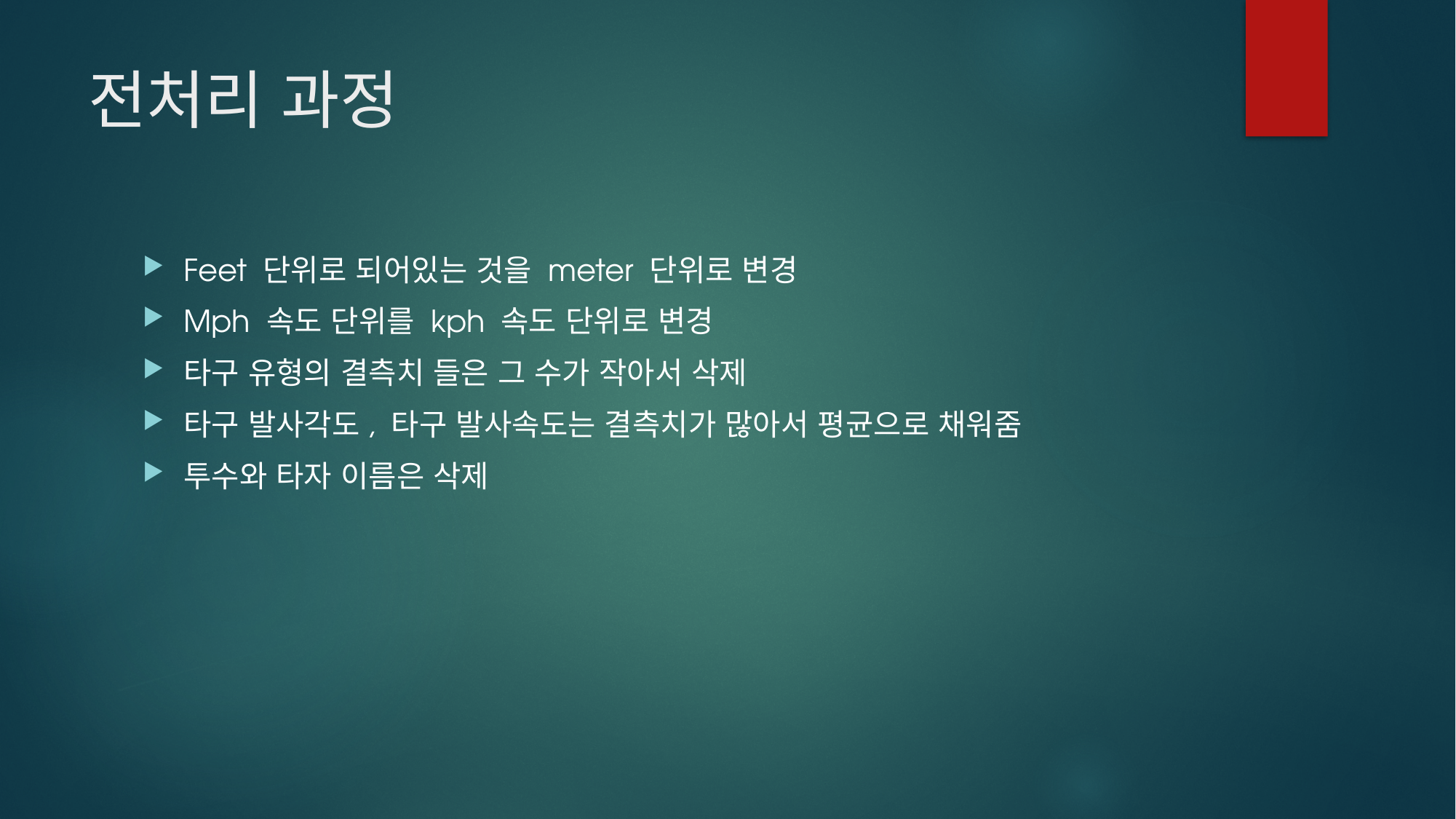

# 전처리 과정
Feet 단위로 되어있는 것을 meter 단위로 변경
Mph 속도 단위를 kph 속도 단위로 변경
타구 유형의 결측치 들은 그 수가 작아서 삭제
타구 발사각도, 타구 발사속도는 결측치가 많아서 평균으로 채워줌
투수와 타자 이름은 삭제